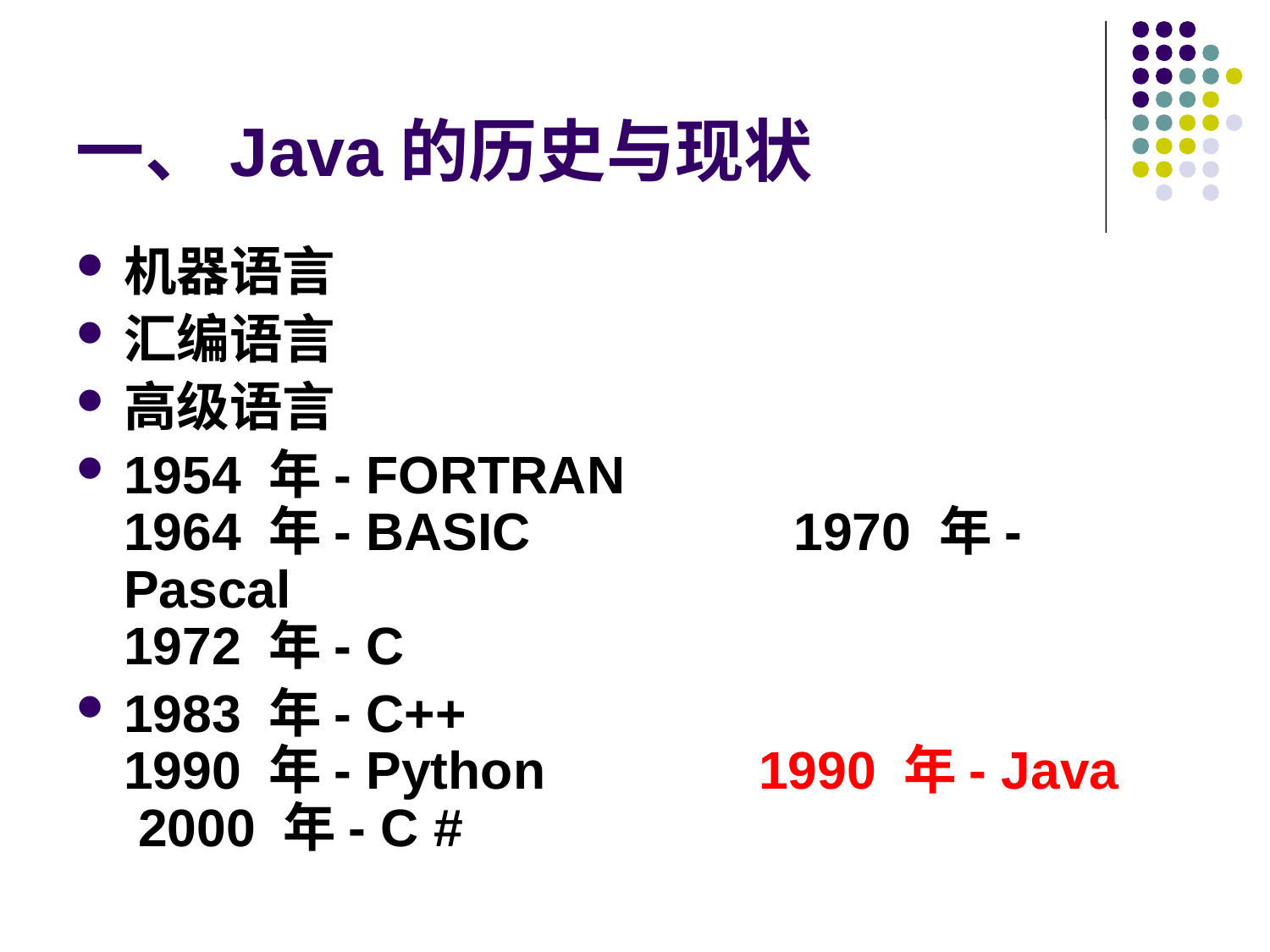

# 一、Java的历史与现状
机器语言
汇编语言
高级语言
1954 年- FORTRAN
1964 年- BASIC                  1970 年- Pascal
1972 年- C
1983 年- C++
1990 年- Python		1990 年- Java
 2000 年- C #